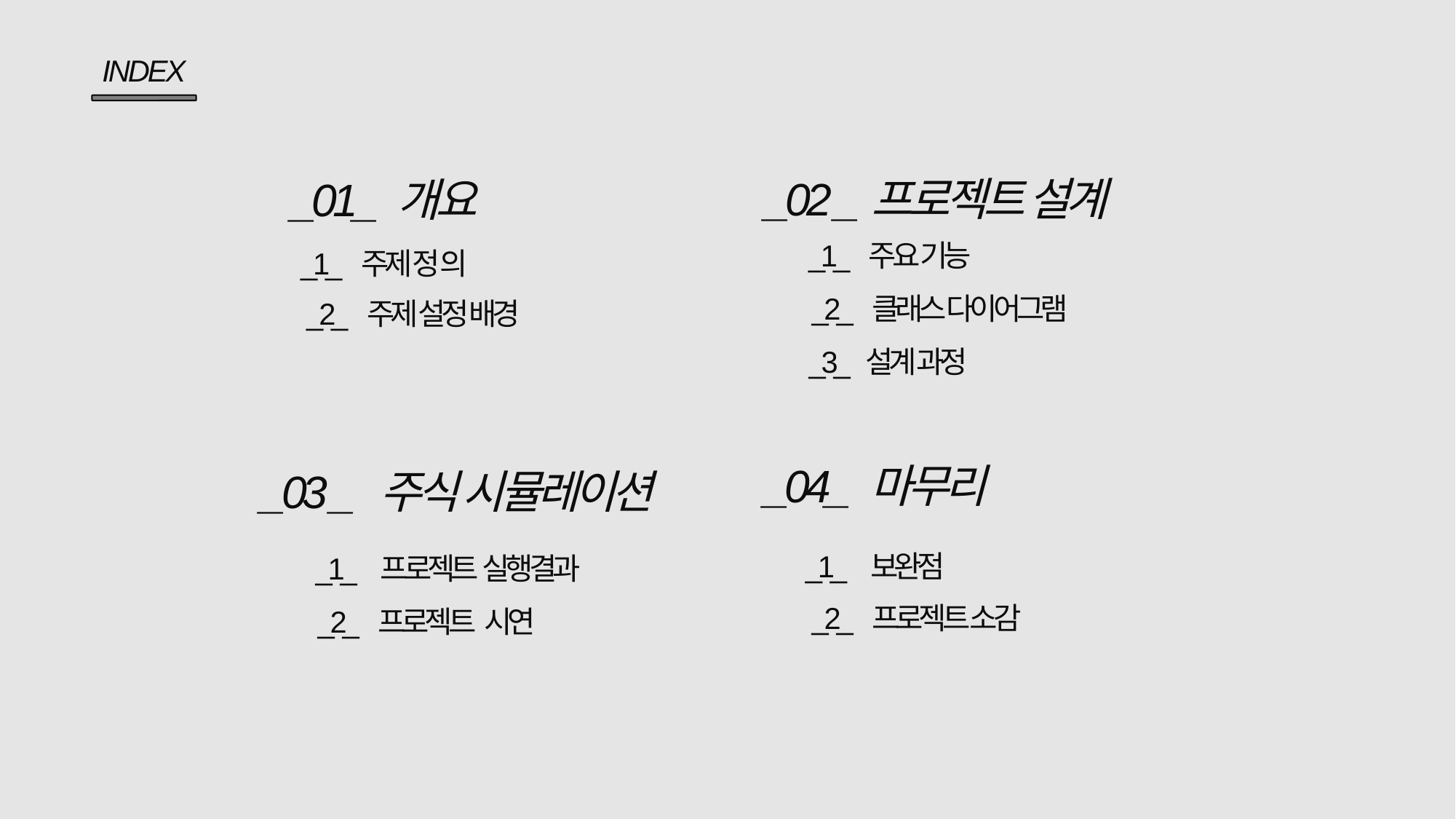

INDEX

_02 _프로젝트 설계
_01_ 개요
_1_   주요 기능
_1_   주제 정의
_2_   클래스 다이어그램
_2_   주제 설정 배경
             _3_  설계 과정
_04_ 마무리
_03 _ 주식 시뮬레이션
_1_   보완점
_1_   프로젝트  실행결과
                     _2_   프로젝트 소감
                     _2_   프로젝트   시연